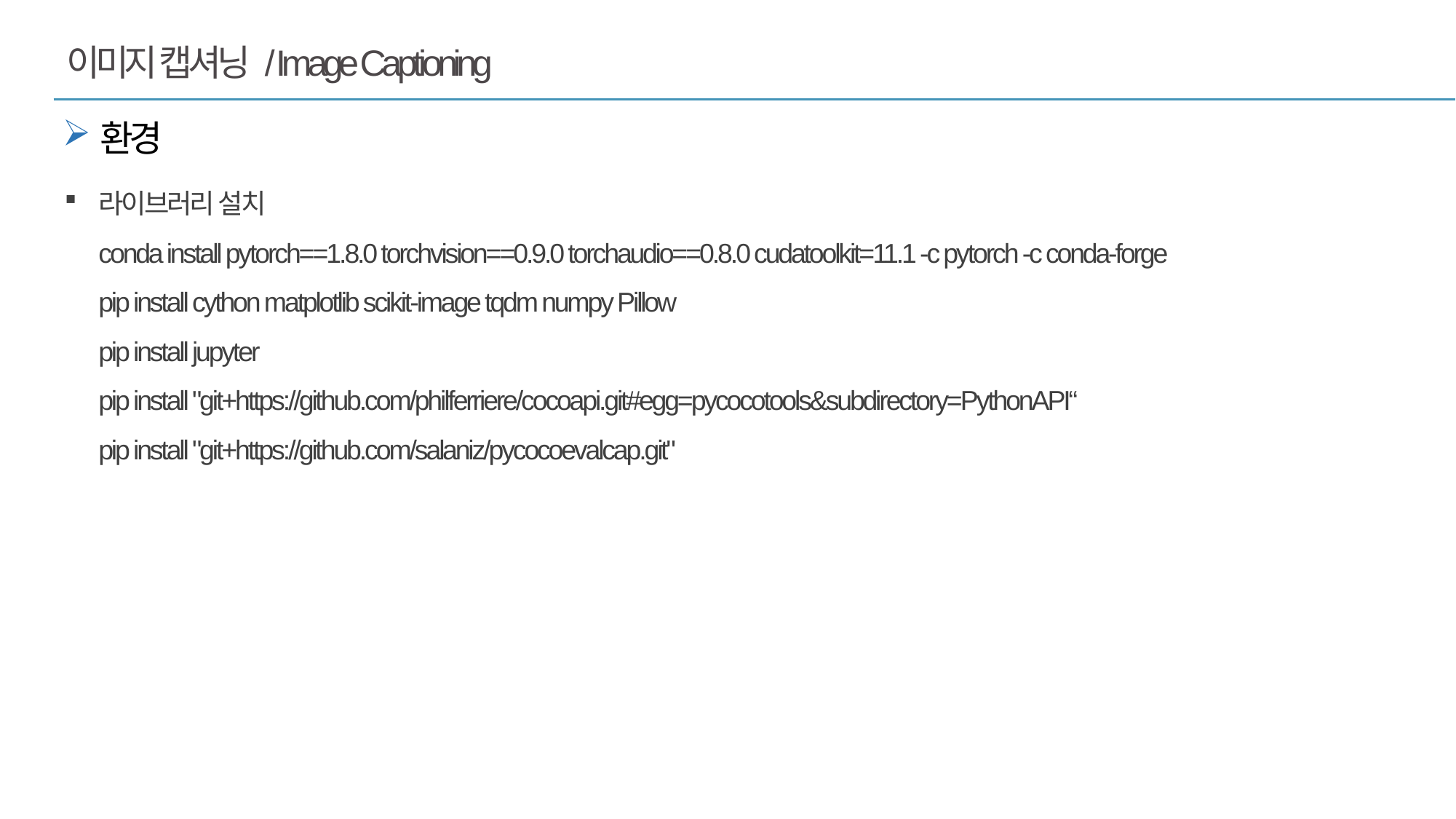

이미지 캡셔닝 / Image Captioning

환경
라이브러리 설치
conda install pytorch==1.8.0 torchvision==0.9.0 torchaudio==0.8.0 cudatoolkit=11.1 -c pytorch -c conda-forge
pip install cython matplotlib scikit-image tqdm numpy Pillow
pip install jupyter
pip install "git+https://github.com/philferriere/cocoapi.git#egg=pycocotools&subdirectory=PythonAPI“
pip install "git+https://github.com/salaniz/pycocoevalcap.git"